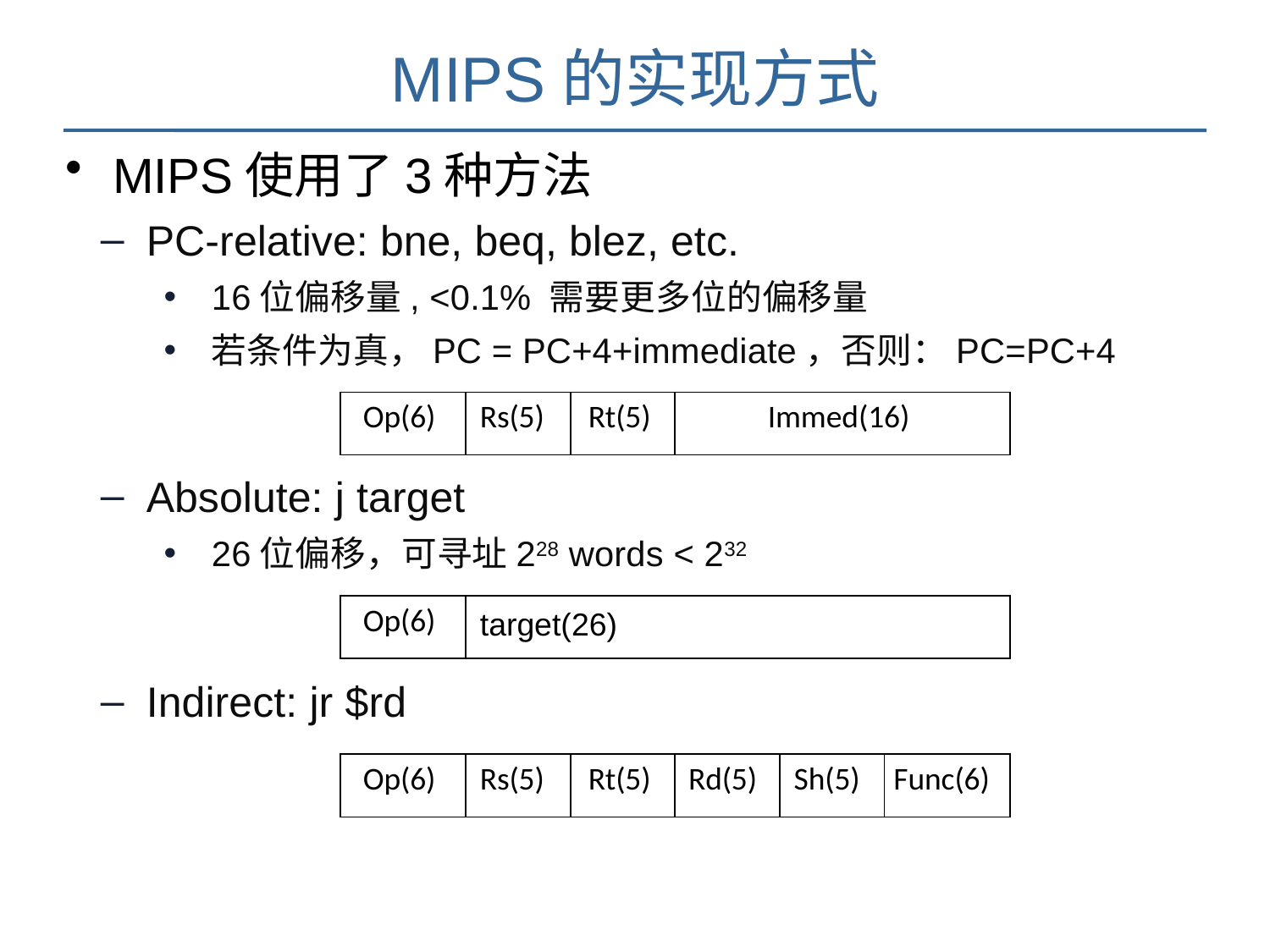

# MIPS的实现方式
MIPS使用了3种方法
PC-relative: bne, beq, blez, etc.
16位偏移量, <0.1% 需要更多位的偏移量
若条件为真，PC = PC+4+immediate，否则：PC=PC+4

Absolute: j target
26位偏移，可寻址228 words < 232

Indirect: jr $rd

| Op(6) | Rs(5) | Rt(5) | Immed(16) |
| --- | --- | --- | --- |
| Op(6) | target(26) |
| --- | --- |

| Op(6) | Rs(5) | Rt(5) | Rd(5) | Sh(5) | Func(6) |
| --- | --- | --- | --- | --- | --- |